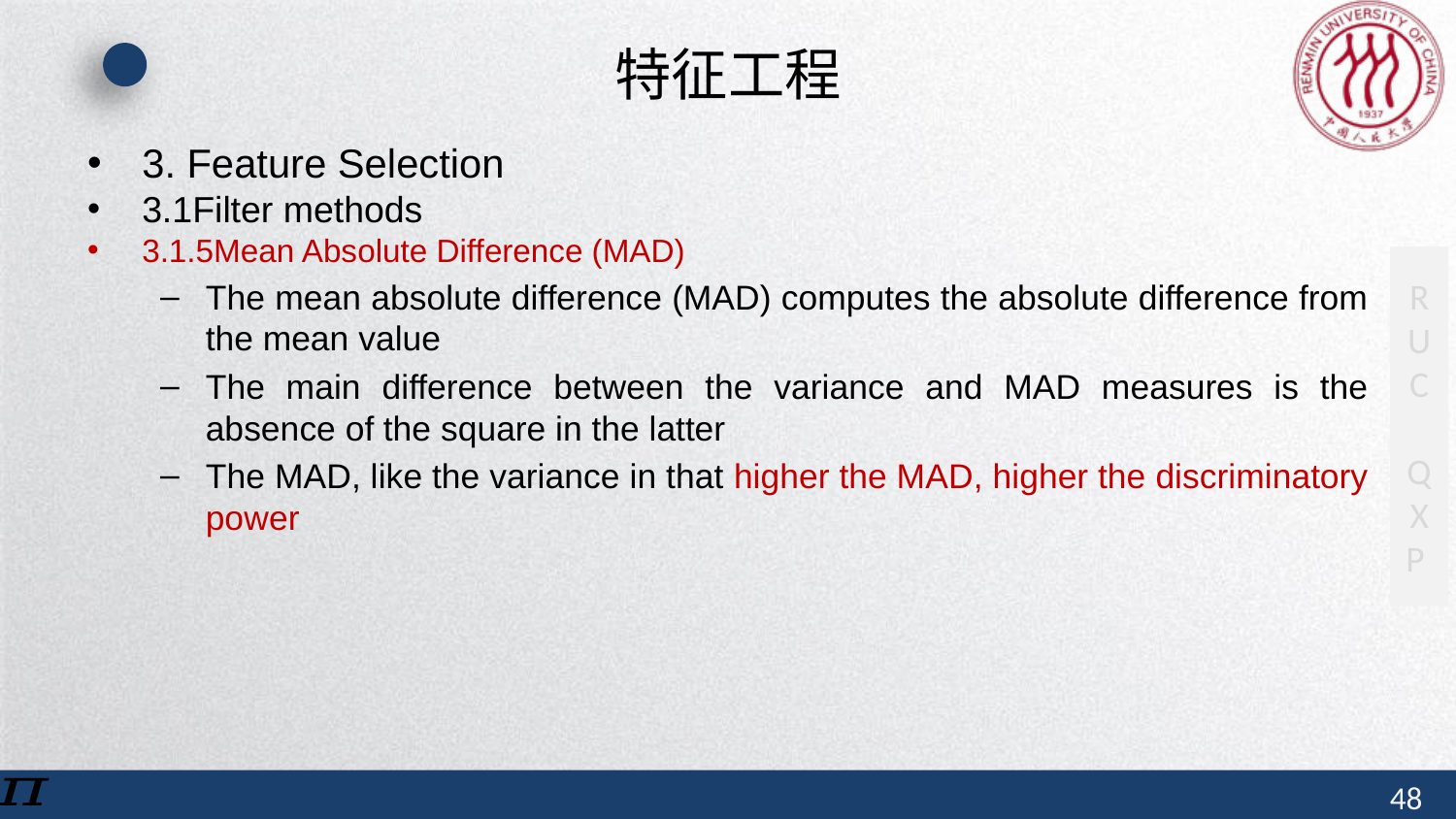

# 特征工程
3. Feature Selection
3.1Filter methods
3.1.5Mean Absolute Difference (MAD)
The mean absolute difference (MAD) computes the absolute difference from the mean value
The main difference between the variance and MAD measures is the absence of the square in the latter
The MAD, like the variance in that higher the MAD, higher the discriminatory power